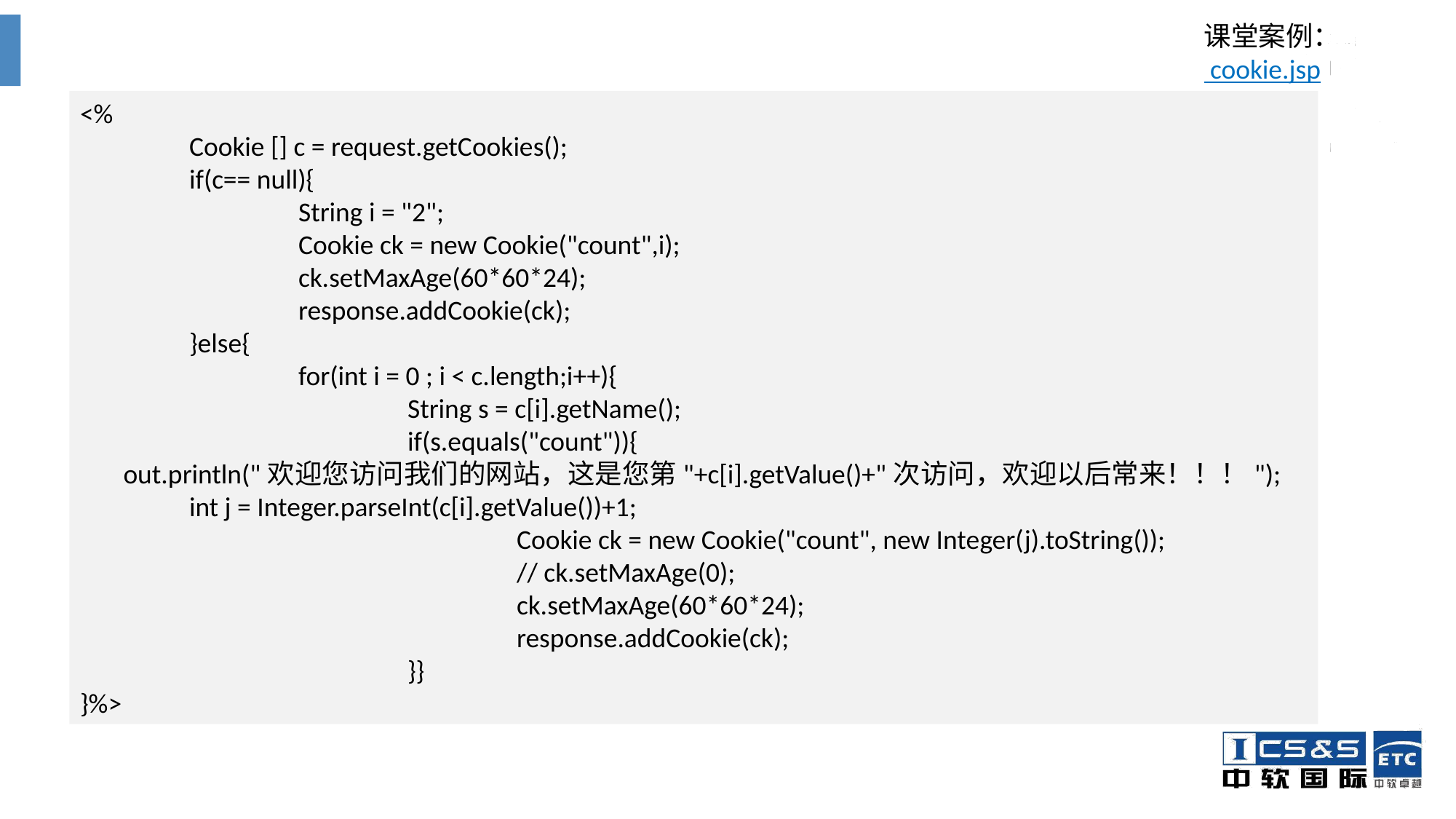

课堂案例：
 cookie.jsp
<%
	Cookie [] c = request.getCookies();
	if(c== null){
		String i = "2";
		Cookie ck = new Cookie("count",i);
		ck.setMaxAge(60*60*24);
		response.addCookie(ck);
	}else{
		for(int i = 0 ; i < c.length;i++){
			String s = c[i].getName();
			if(s.equals("count")){
       out.println("欢迎您访问我们的网站，这是您第"+c[i].getValue()+"次访问，欢迎以后常来！！！");
	int j = Integer.parseInt(c[i].getValue())+1;
				Cookie ck = new Cookie("count", new Integer(j).toString());
				// ck.setMaxAge(0);
				ck.setMaxAge(60*60*24);
				response.addCookie(ck);
			}}
}%>